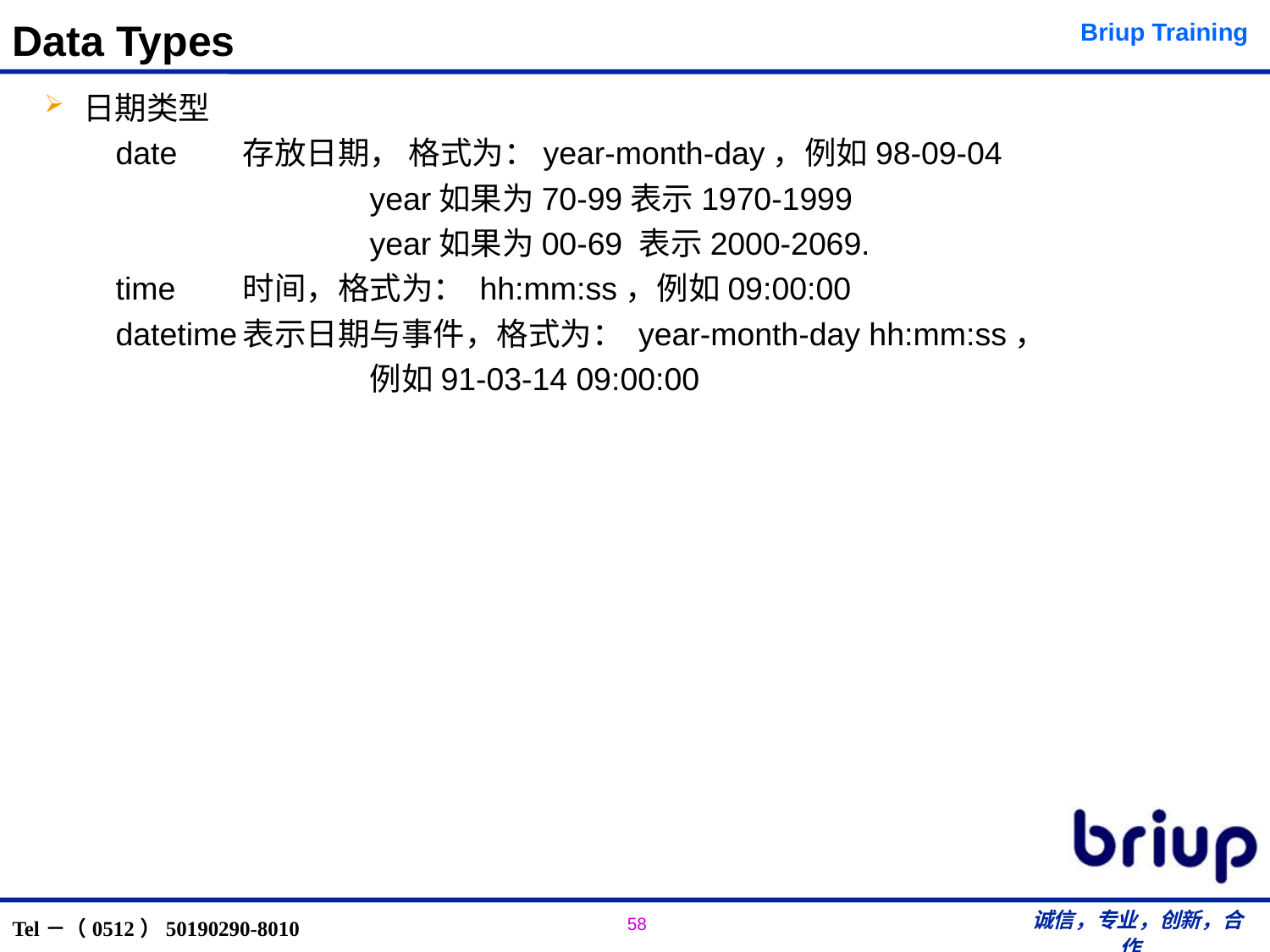

# Data Types
日期类型
date	存放日期， 格式为：year-month-day，例如98-09-04
		year如果为70-99表示1970-1999
		year如果为00-69 表示2000-2069.
time	时间，格式为： hh:mm:ss，例如09:00:00
datetime	表示日期与事件，格式为： year-month-day hh:mm:ss，
		例如91-03-14 09:00:00